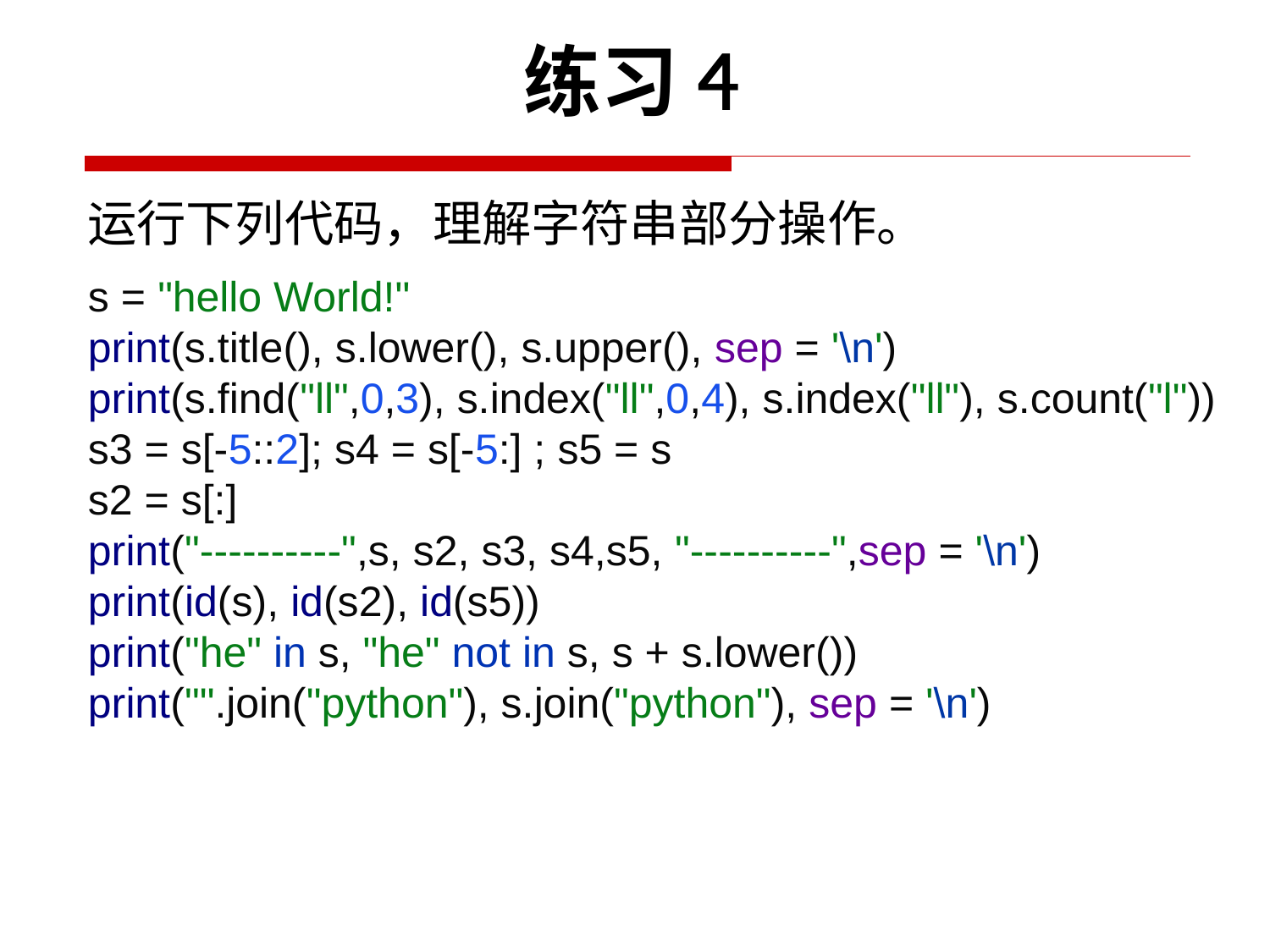

练习4
运行下列代码，理解字符串部分操作。
s = "hello World!"
print(s.title(), s.lower(), s.upper(), sep = '\n')
print(s.find("ll",0,3), s.index("ll",0,4), s.index("ll"), s.count("l"))
s3 = s[-5::2]; s4 = s[-5:] ; s5 = s
s2 = s[:]
print("----------",s, s2, s3, s4,s5, "----------",sep = '\n')
print(id(s), id(s2), id(s5))
print("he" in s, "he" not in s, s + s.lower())
print("".join("python"), s.join("python"), sep = '\n')